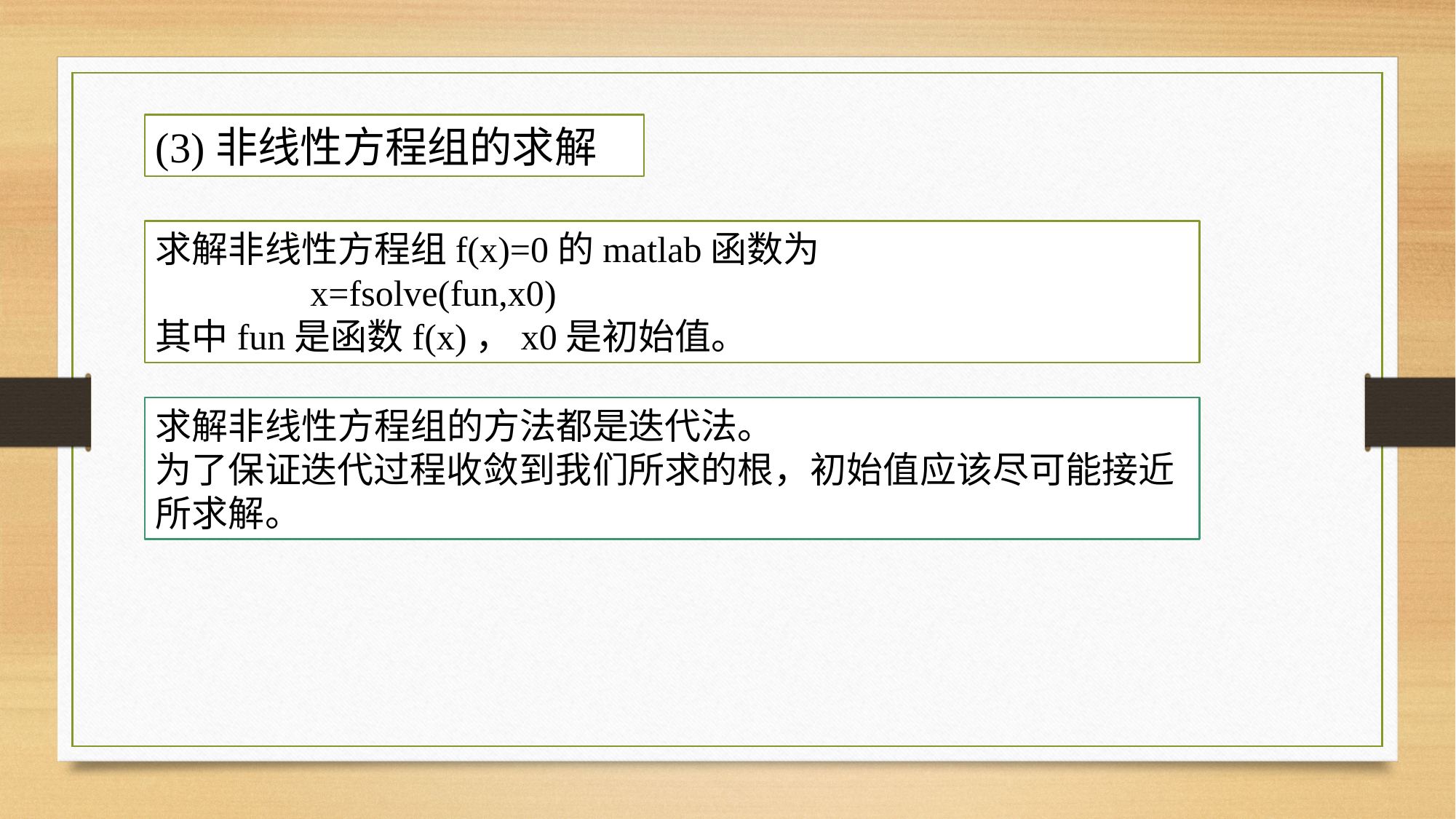

(3)非线性方程组的求解
求解非线性方程组f(x)=0的matlab函数为
                 x=fsolve(fun,x0)
其中fun是函数f(x)，x0是初始值。
求解非线性方程组的方法都是迭代法。
为了保证迭代过程收敛到我们所求的根，初始值应该尽可能接近所求解。